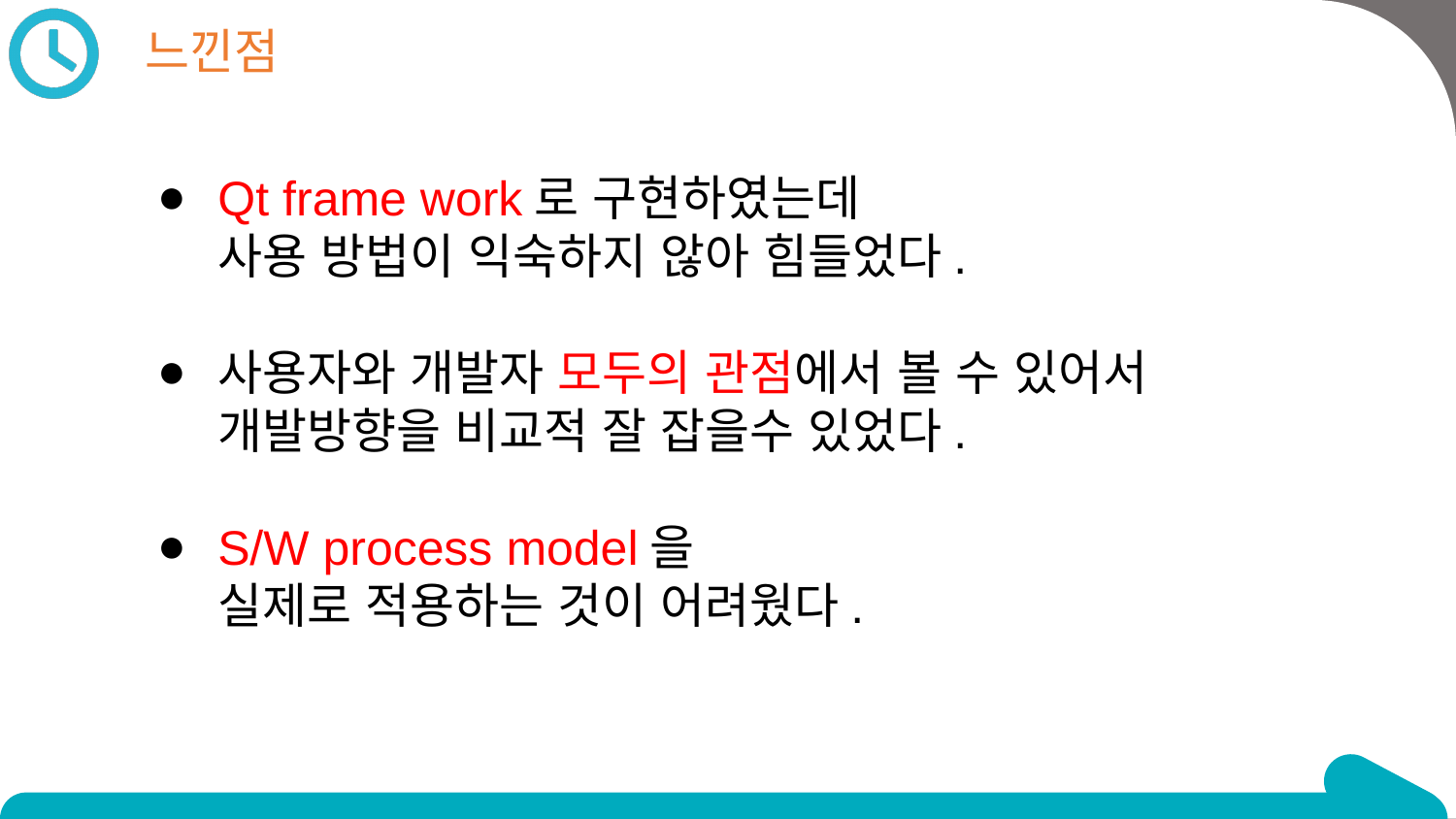

느낀점
Qt frame work로 구현하였는데
사용 방법이 익숙하지 않아 힘들었다.

사용자와 개발자 모두의 관점에서 볼 수 있어서
개발방향을 비교적 잘 잡을수 있었다.

S/W process model을
실제로 적용하는 것이 어려웠다.